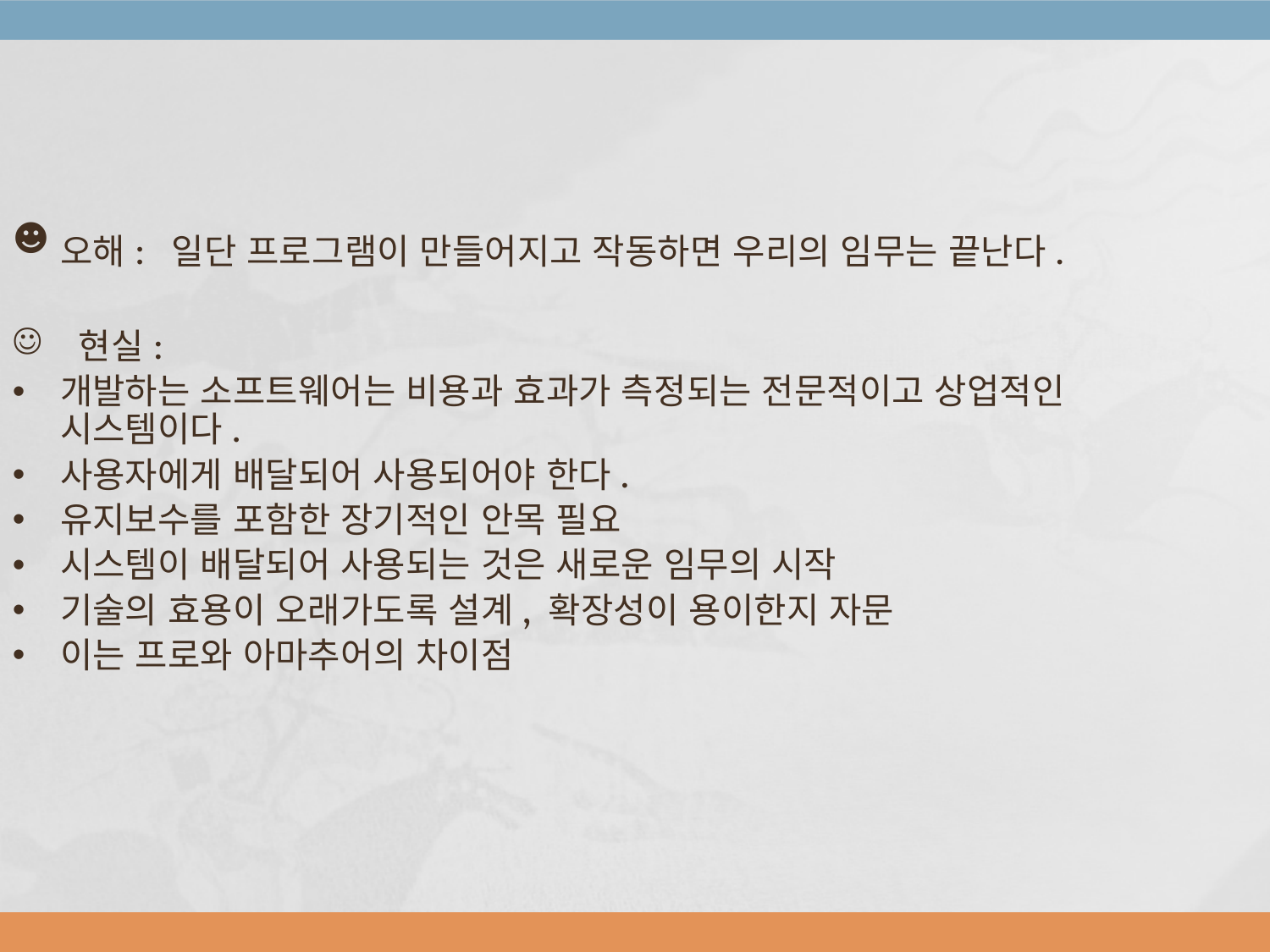

오해: 일단 프로그램이 만들어지고 작동하면 우리의 임무는 끝난다.

 현실:
개발하는 소프트웨어는 비용과 효과가 측정되는 전문적이고 상업적인 시스템이다.
사용자에게 배달되어 사용되어야 한다.
유지보수를 포함한 장기적인 안목 필요
시스템이 배달되어 사용되는 것은 새로운 임무의 시작
기술의 효용이 오래가도록 설계, 확장성이 용이한지 자문
이는 프로와 아마추어의 차이점